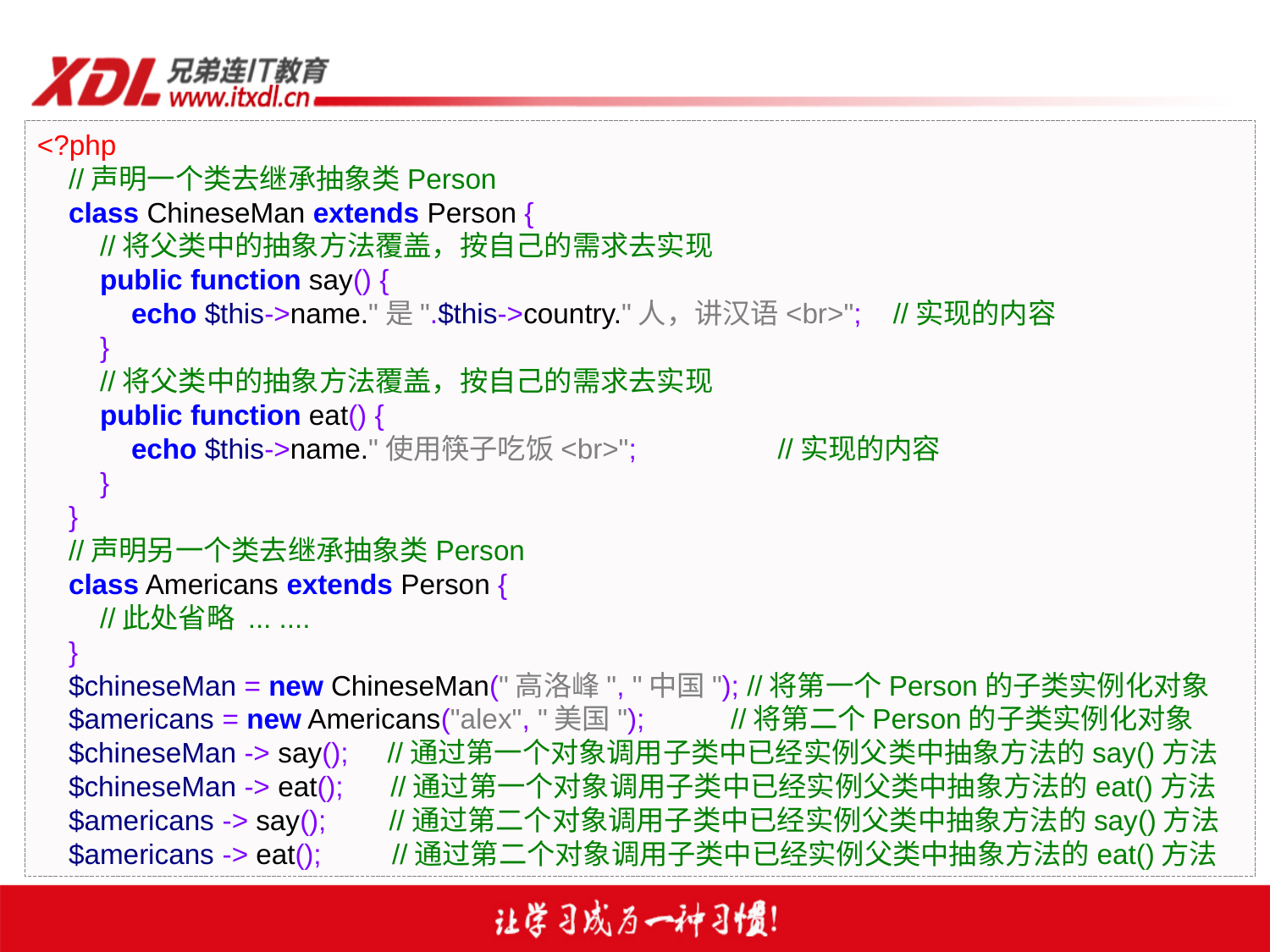

<?php
    //声明一个类去继承抽象类Person
    class ChineseMan extends Person {
        //将父类中的抽象方法覆盖，按自己的需求去实现
        public function say() {
            echo $this->name."是".$this->country."人，讲汉语<br>";    //实现的内容
        }
        //将父类中的抽象方法覆盖，按自己的需求去实现
        public function eat() {
            echo $this->name."使用筷子吃饭<br>";                  //实现的内容
        }
    }
    //声明另一个类去继承抽象类Person
    class Americans extends Person {
        //此处省略 ... ....
    }
    $chineseMan = new ChineseMan("高洛峰", "中国"); //将第一个Person的子类实例化对象
    $americans = new Americans("alex", "美国");           //将第二个Person的子类实例化对象
    $chineseMan -> say();     //通过第一个对象调用子类中已经实例父类中抽象方法的say()方法
    $chineseMan -> eat();      //通过第一个对象调用子类中已经实例父类中抽象方法的eat()方法
    $americans -> say();        //通过第二个对象调用子类中已经实例父类中抽象方法的say()方法
    $americans -> eat();         //通过第二个对象调用子类中已经实例父类中抽象方法的eat()方法